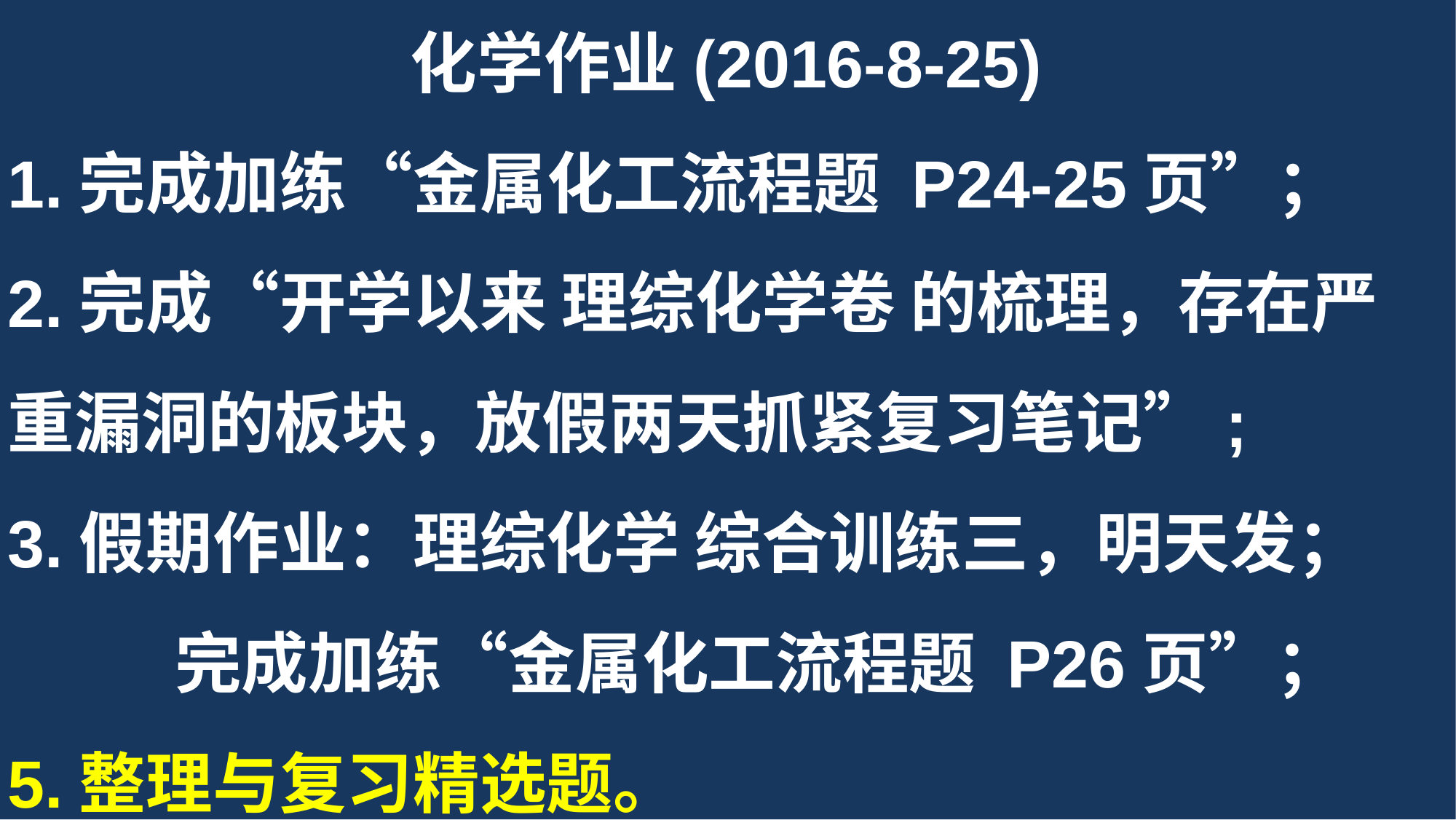

化学作业(2016-8-25)
1.完成加练“金属化工流程题 P24-25页”；
2.完成“开学以来 理综化学卷 的梳理，存在严重漏洞的板块，放假两天抓紧复习笔记”;
3.假期作业：理综化学 综合训练三，明天发；
          完成加练“金属化工流程题 P26页”；
5.整理与复习精选题。